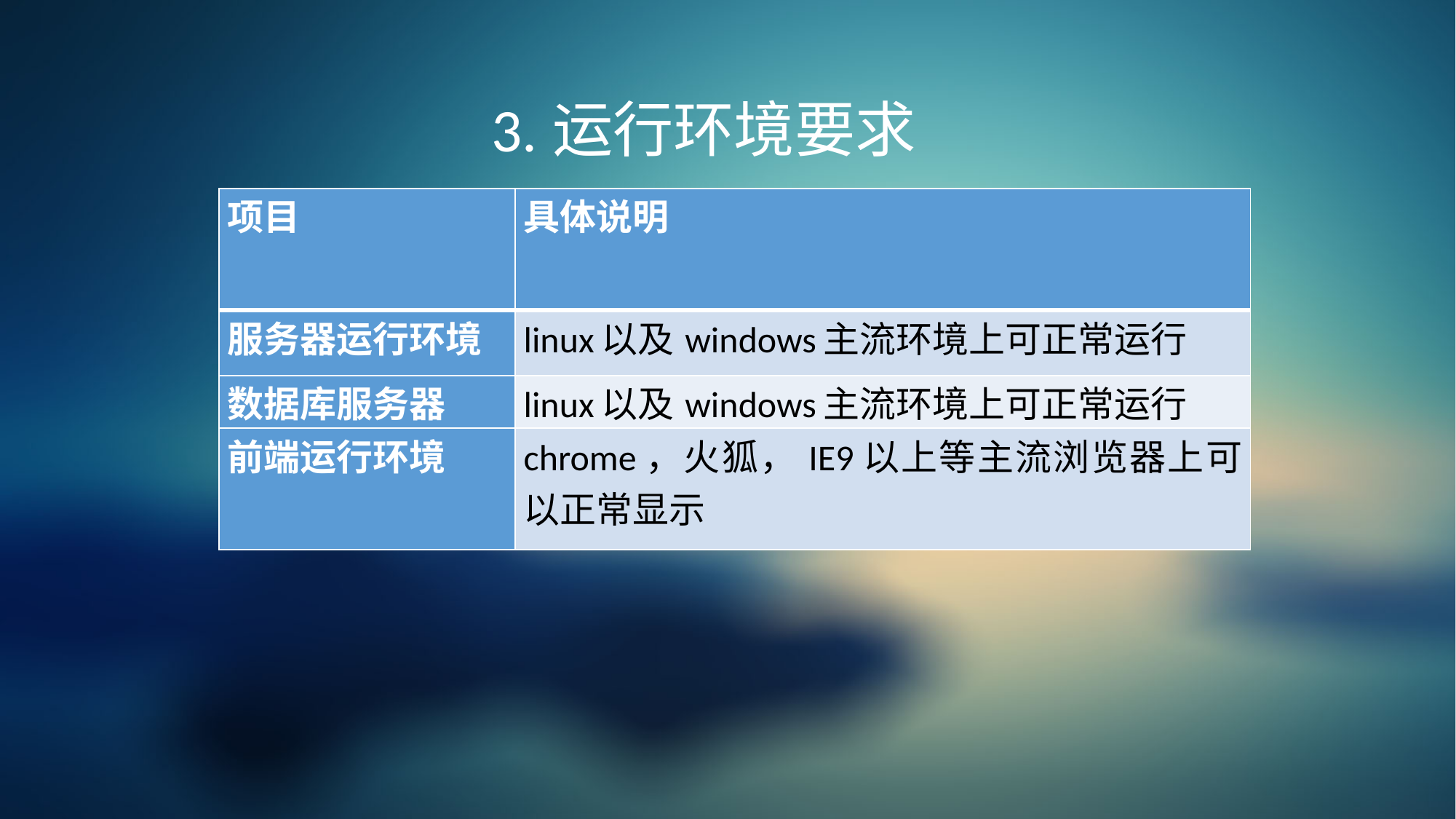

3.运行环境要求
| 项目 | 具体说明 |
| --- | --- |
| 服务器运行环境 | linux以及windows主流环境上可正常运行 |
| 数据库服务器 | linux以及windows主流环境上可正常运行 |
| 前端运行环境 | chrome，火狐，IE9以上等主流浏览器上可以正常显示 |